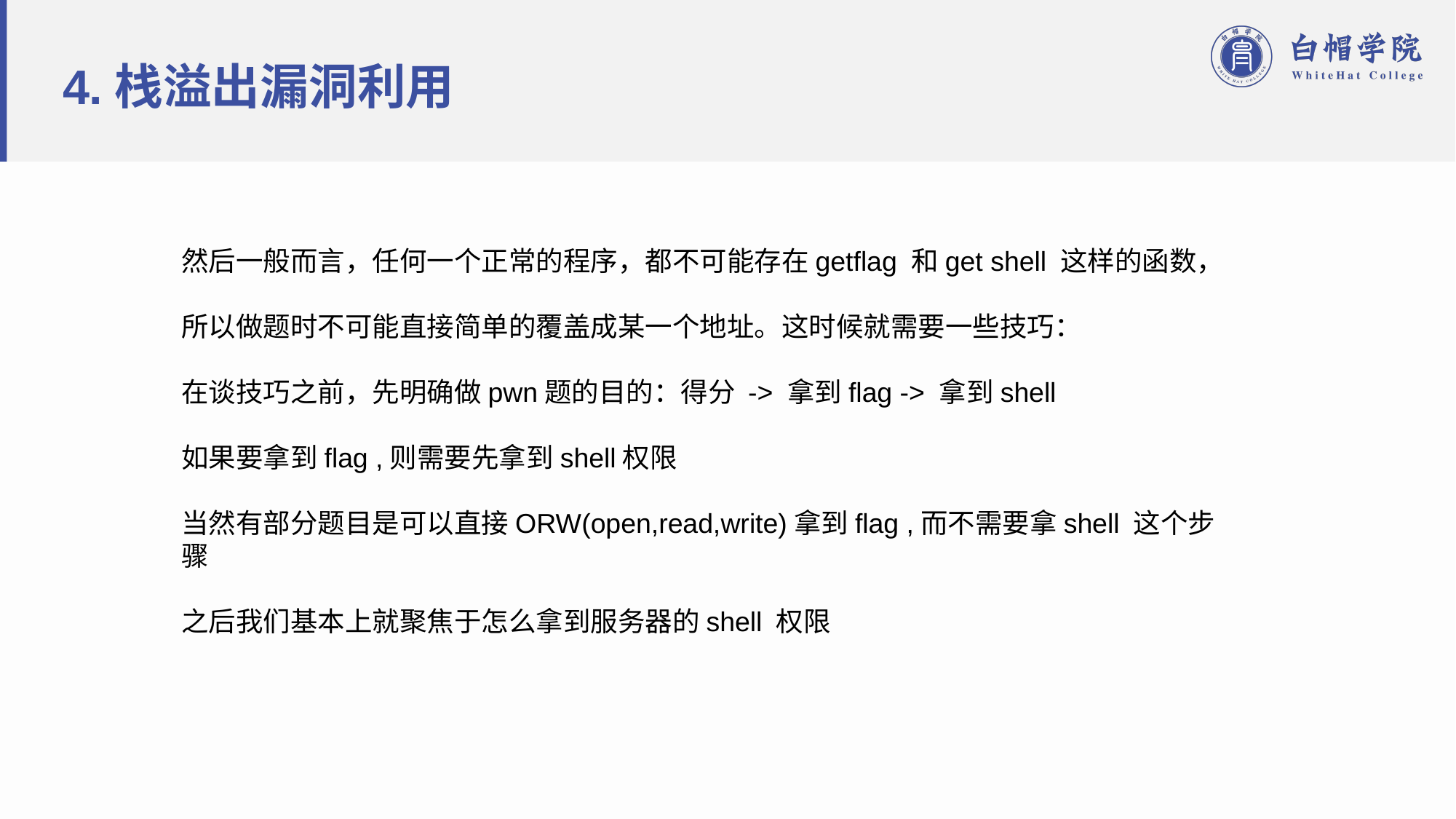

# 4.栈溢出漏洞利用

然后一般而言，任何一个正常的程序，都不可能存在getflag 和get shell 这样的函数，

所以做题时不可能直接简单的覆盖成某一个地址。这时候就需要一些技巧：

在谈技巧之前，先明确做pwn题的目的：得分 -> 拿到flag -> 拿到shell

如果要拿到flag ,则需要先拿到shell权限

当然有部分题目是可以直接ORW(open,read,write)拿到flag ,而不需要拿shell 这个步骤

之后我们基本上就聚焦于怎么拿到服务器的shell 权限